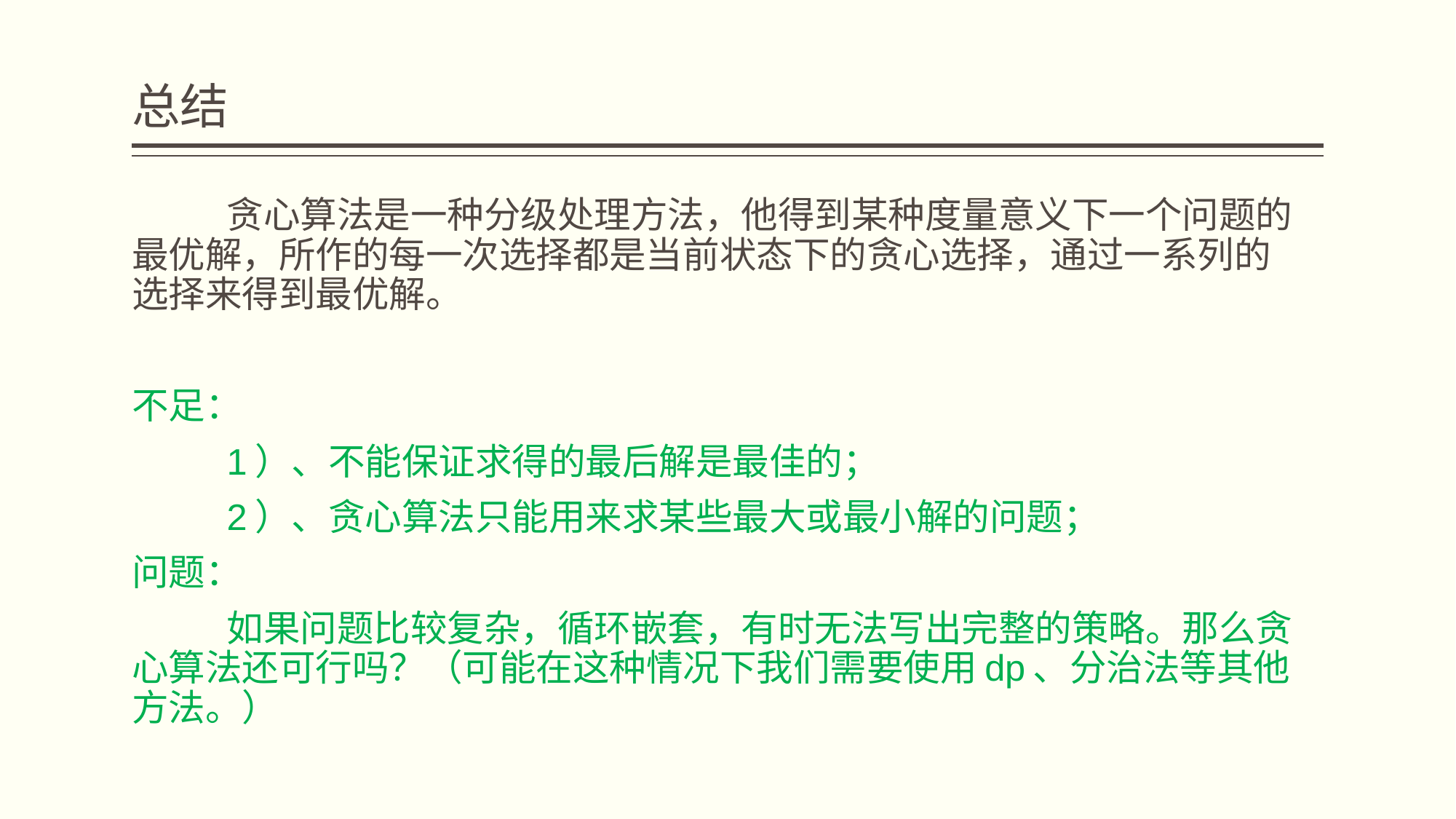

# 总结
	贪心算法是一种分级处理方法，他得到某种度量意义下一个问题的最优解，所作的每一次选择都是当前状态下的贪心选择，通过一系列的选择来得到最优解。

不足：
	1）、不能保证求得的最后解是最佳的；
	2）、贪心算法只能用来求某些最大或最小解的问题；
问题：
	如果问题比较复杂，循环嵌套，有时无法写出完整的策略。那么贪心算法还可行吗？（可能在这种情况下我们需要使用dp、分治法等其他方法。）